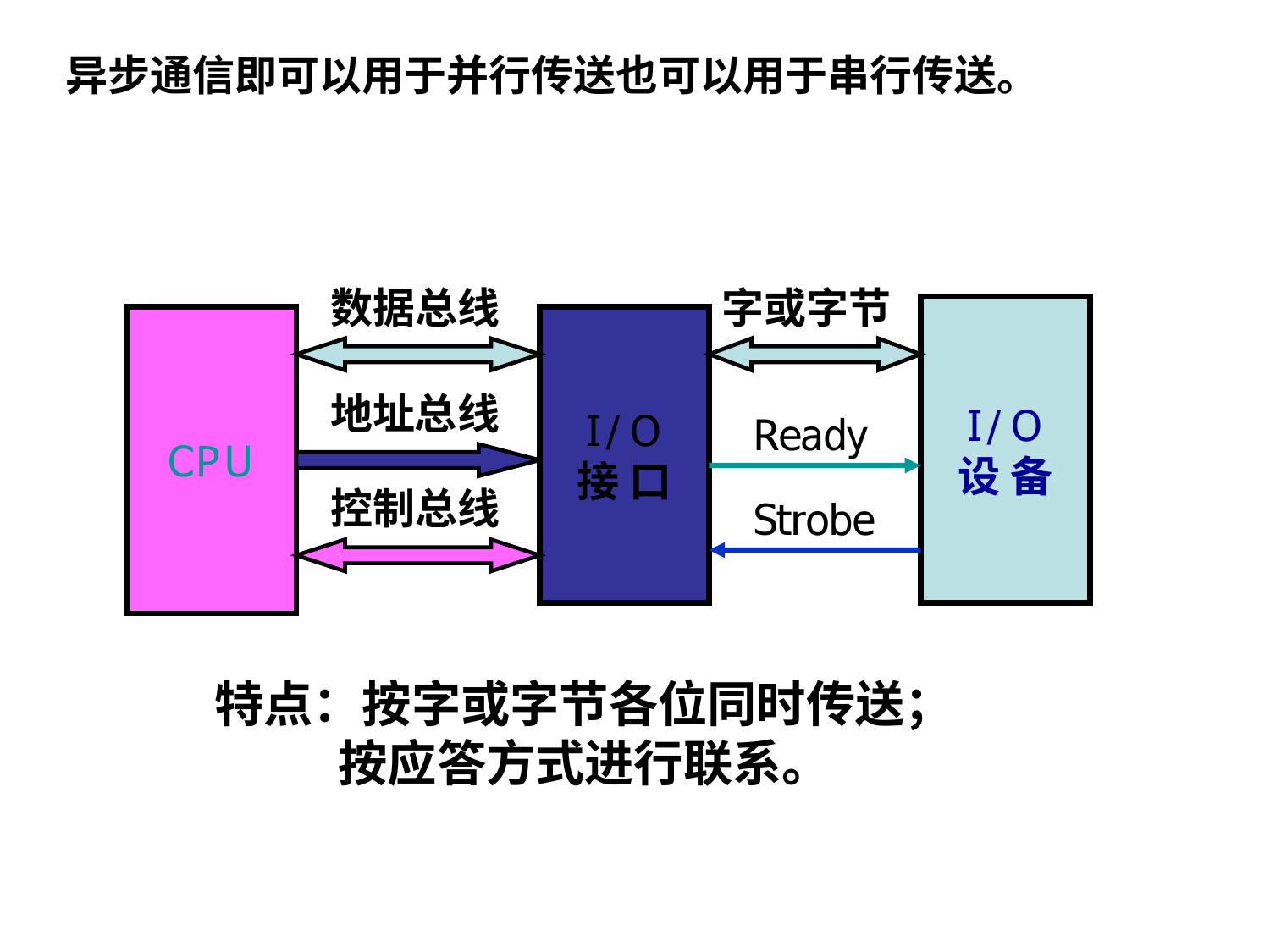

异步通信即可以用于并行传送也可以用于串行传送。
数据总线
字或字节
I/O
设 备
CPU
I/O
接 口

地址总线
Ready

控制总线
Strobe

特点：按字或字节各位同时传送；
          按应答方式进行联系。